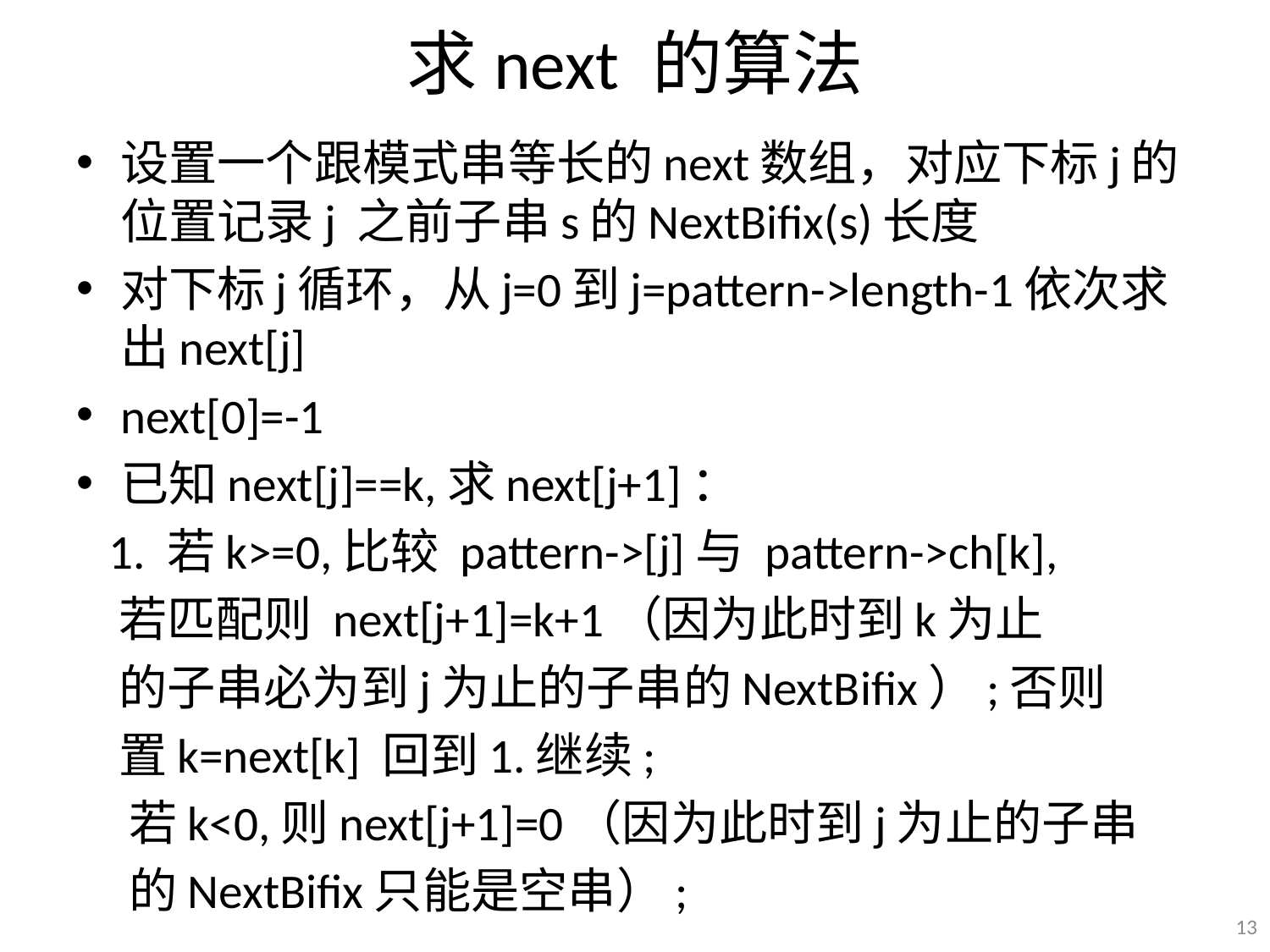

# 求next 的算法
设置一个跟模式串等长的next数组，对应下标j的位置记录j 之前子串s的NextBifix(s)长度
对下标j循环，从j=0到j=pattern->length-1依次求出next[j]
next[0]=-1
已知next[j]==k,求next[j+1]：
   1. 若k>=0,比较 pattern->[j]与 pattern->ch[k],
   若匹配则 next[j+1]=k+1（因为此时到k为止
   的子串必为到j为止的子串的NextBifix）;否则
   置k=next[k] 回到1.继续;
    若k<0,则next[j+1]=0（因为此时到j为止的子串
    的NextBifix只能是空串）;
13